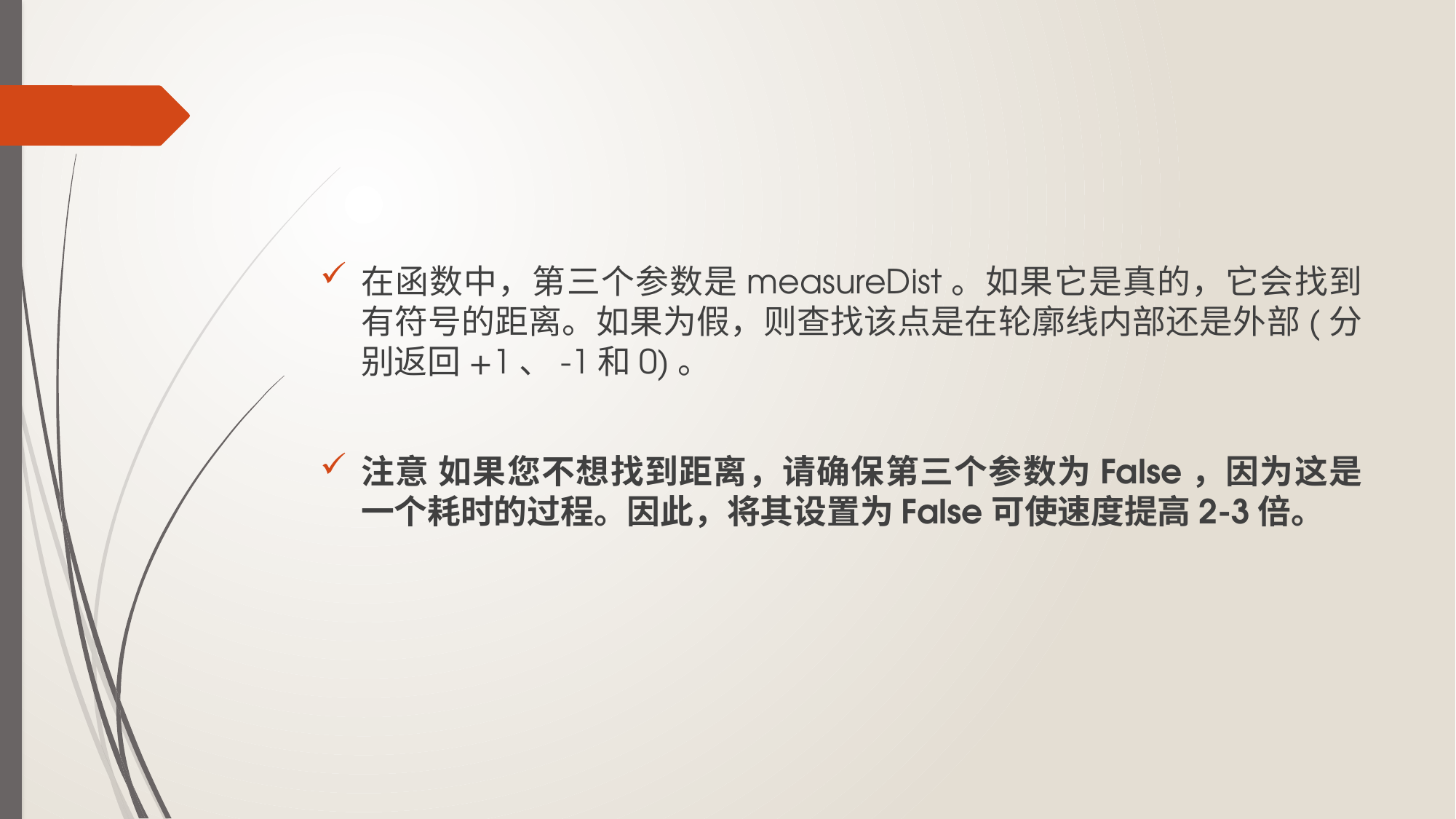

#
在函数中，第三个参数是measureDist。如果它是真的，它会找到有符号的距离。如果为假，则查找该点是在轮廓线内部还是外部(分别返回+1、-1和0)。

注意 如果您不想找到距离，请确保第三个参数为False，因为这是一个耗时的过程。因此，将其设置为False可使速度提高2-3倍。